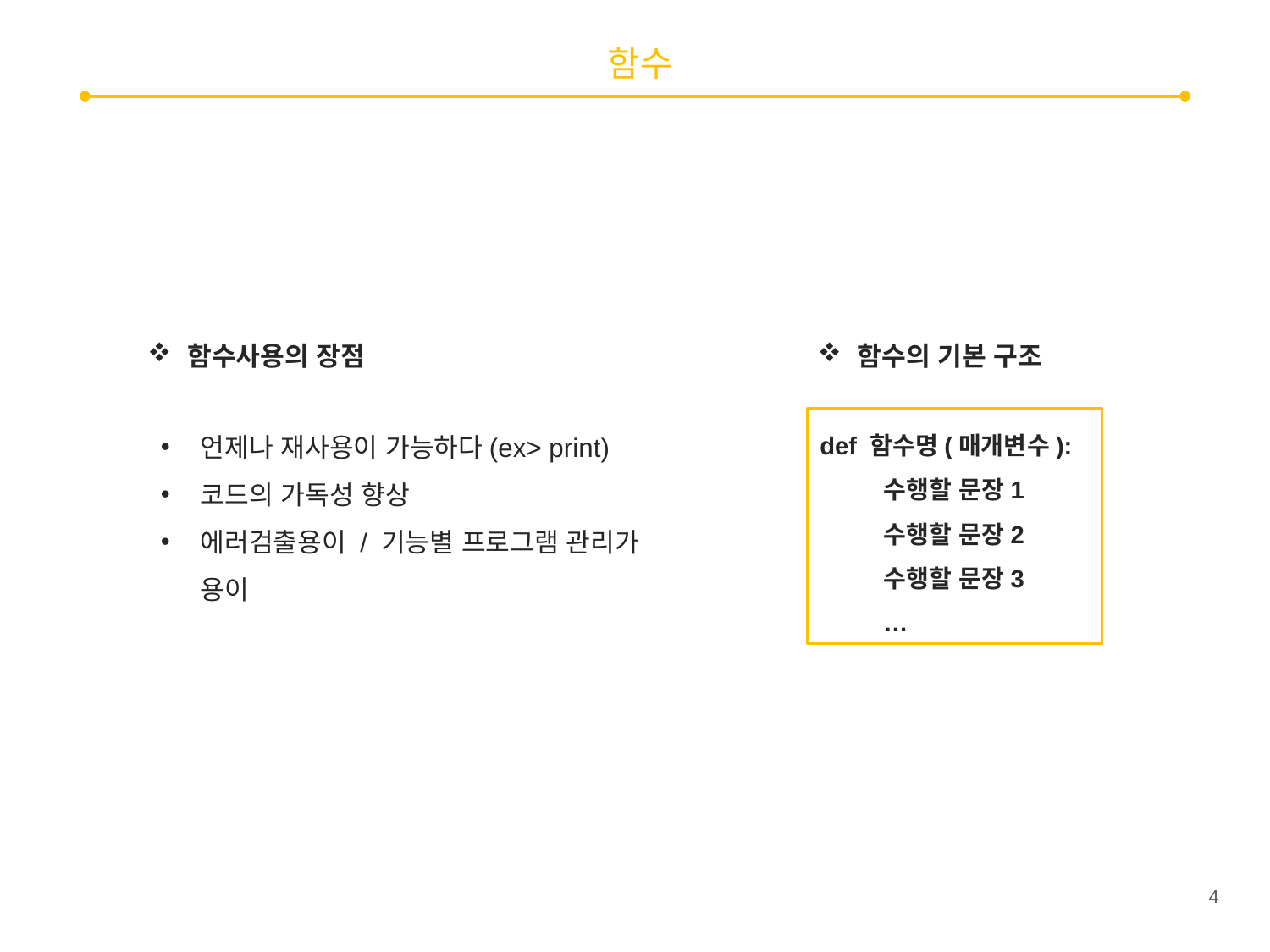

# 함수
함수사용의 장점
함수의 기본 구조
언제나 재사용이 가능하다(ex> print)
코드의 가독성 향상
에러검출용이 / 기능별 프로그램 관리가 용이
def 함수명(매개변수):
수행할 문장1
수행할 문장2
수행할 문장3
…